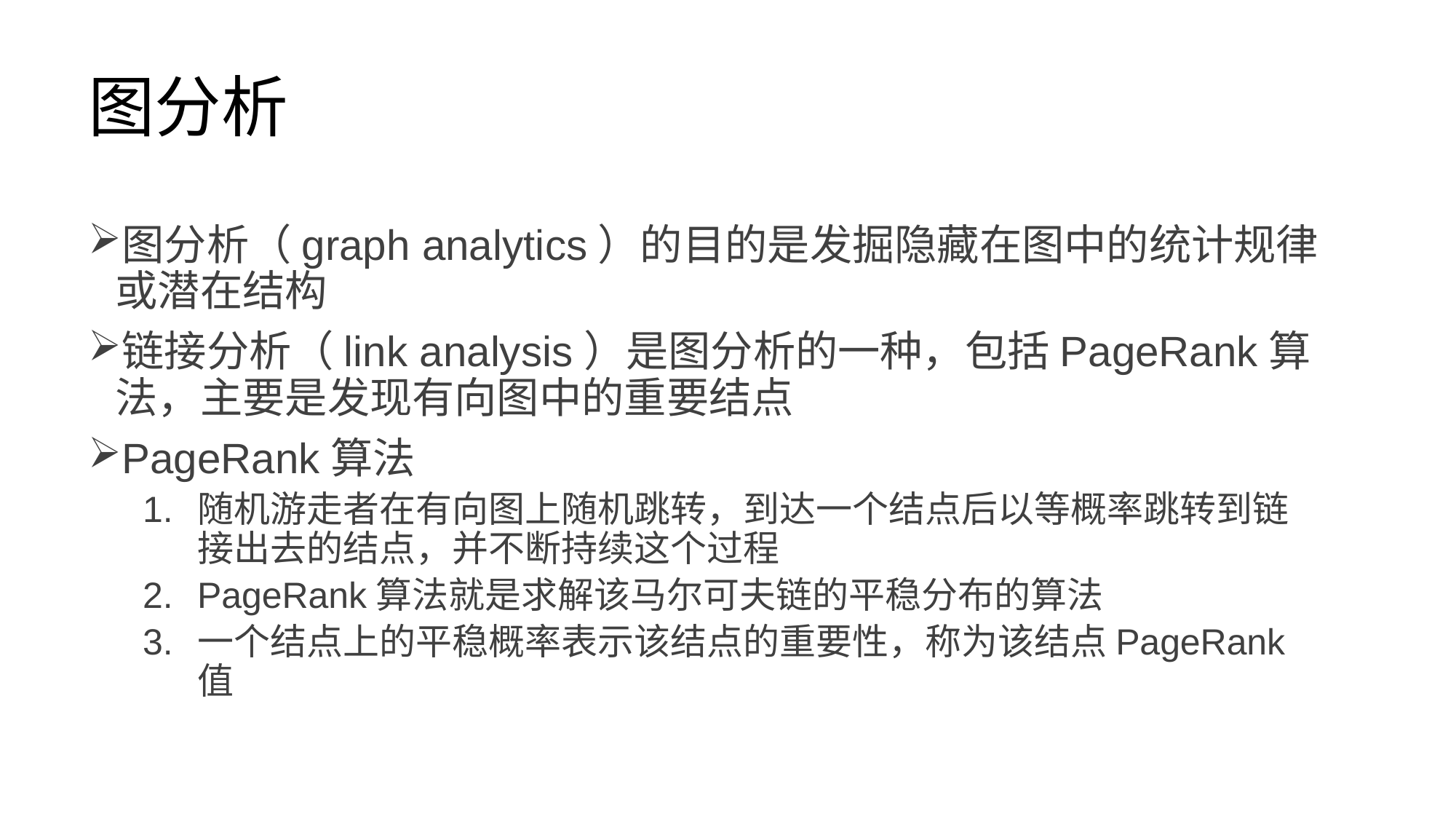

# 图分析
图分析（graph analytics）的目的是发掘隐藏在图中的统计规律或潜在结构
链接分析（link analysis）是图分析的一种，包括PageRank算法，主要是发现有向图中的重要结点
PageRank算法
随机游走者在有向图上随机跳转，到达一个结点后以等概率跳转到链接出去的结点，并不断持续这个过程
PageRank算法就是求解该马尔可夫链的平稳分布的算法
一个结点上的平稳概率表示该结点的重要性，称为该结点PageRank值